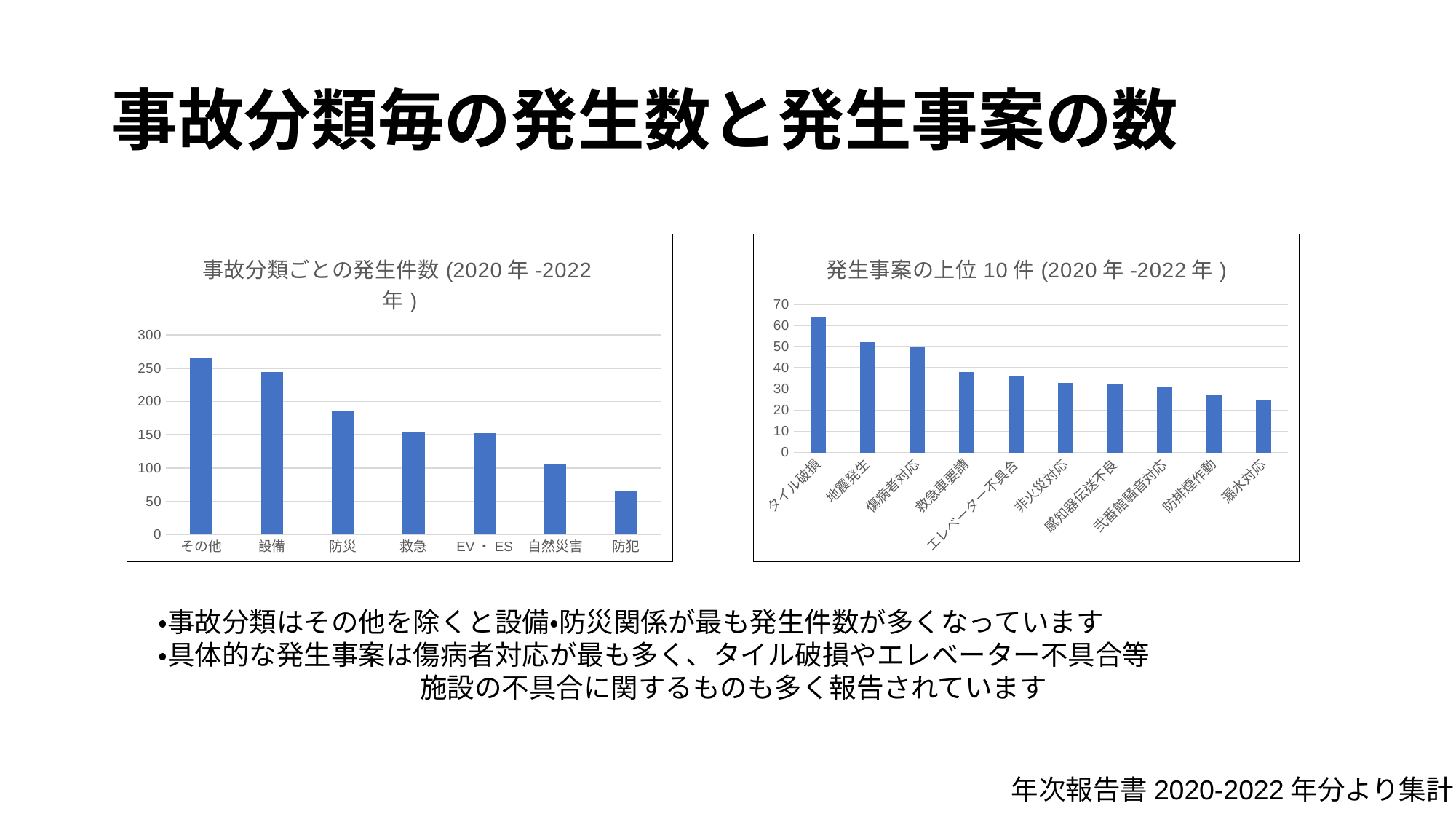

# 事故分類毎の発生数と発生事案の数

### Chart: 事故分類ごとの発生件数(2020年-2022年)

| Category |  |
|---|---|
| その他 | 265.0 |
| 設備 | 244.0 |
| 防災 | 185.0 |
| 救急 | 153.0 |
| EV・ES | 152.0 |
| 自然災害 | 107.0 |
| 防犯 | 66.0 |

### Chart: 発生事案の上位10件(2020年-2022年)

| Category |  |
|---|---|
| タイル破損 | 64.0 |
| 地震発生 | 52.0 |
| 傷病者対応 | 50.0 |
| 救急車要請 | 38.0 |
| エレベーター不具合 | 36.0 |
| 非火災対応 | 33.0 |
| 感知器伝送不良 | 32.0 |
| 弐番館騒音対応 | 31.0 |
| 防排煙作動 | 27.0 |
| 漏水対応 | 25.0 |
・事故分類はその他を除くと設備・防災関係が最も発生件数が多くなっています
・具体的な発生事案は傷病者対応が最も多く、タイル破損やエレベーター不具合等　　    　　　　　　　   施設の不具合に関するものも多く報告されています
年次報告書2020-2022年分より集計